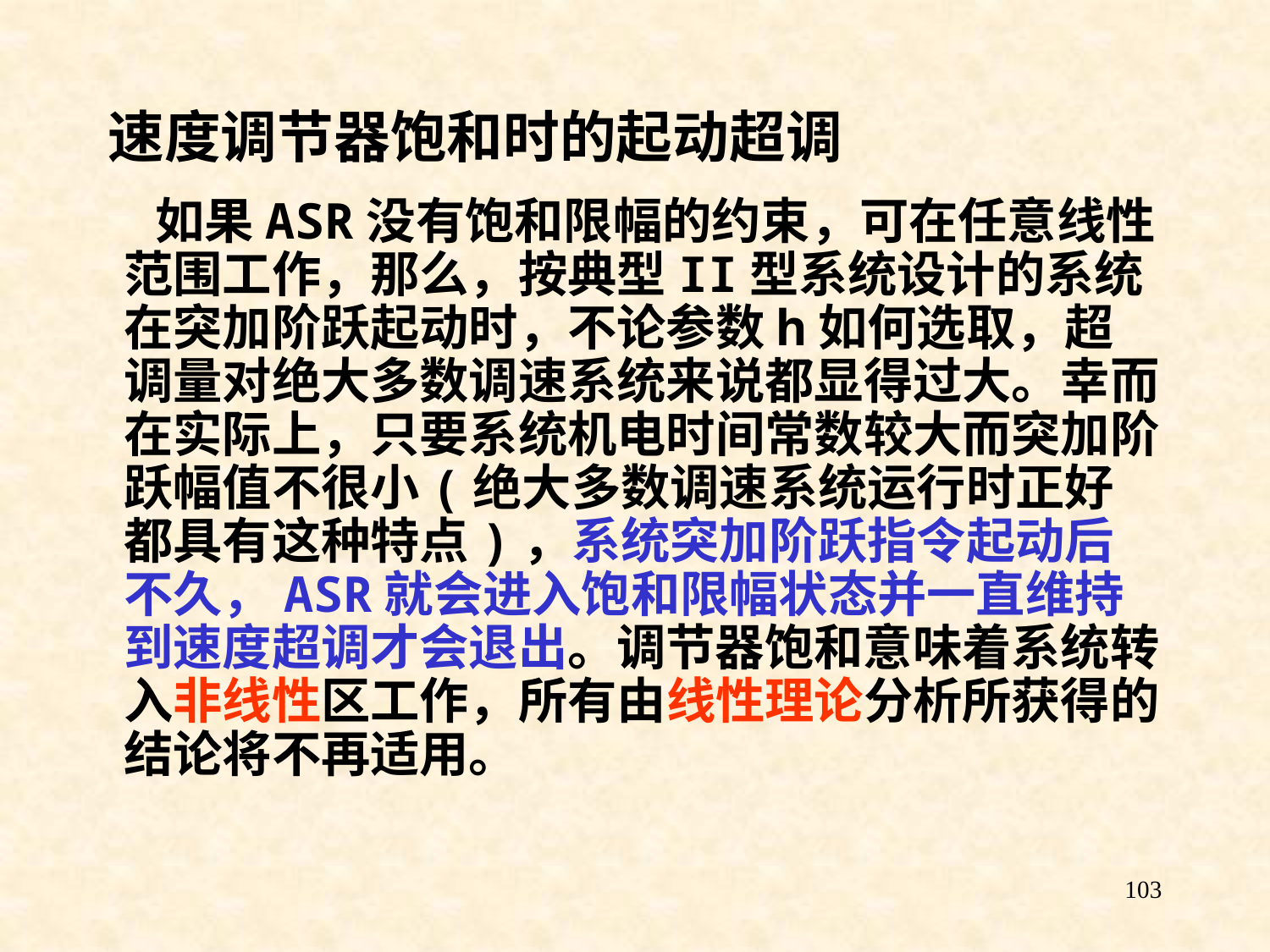

# 速度调节器饱和时的起动超调
      如果ASR没有饱和限幅的约束，可在任意线性范围工作，那么，按典型II型系统设计的系统在突加阶跃起动时，不论参数h如何选取，超调量对绝大多数调速系统来说都显得过大。幸而在实际上，只要系统机电时间常数较大而突加阶跃幅值不很小(绝大多数调速系统运行时正好都具有这种特点)，系统突加阶跃指令起动后不久，ASR就会进入饱和限幅状态并一直维持到速度超调才会退出。调节器饱和意味着系统转入非线性区工作，所有由线性理论分析所获得的结论将不再适用。
103